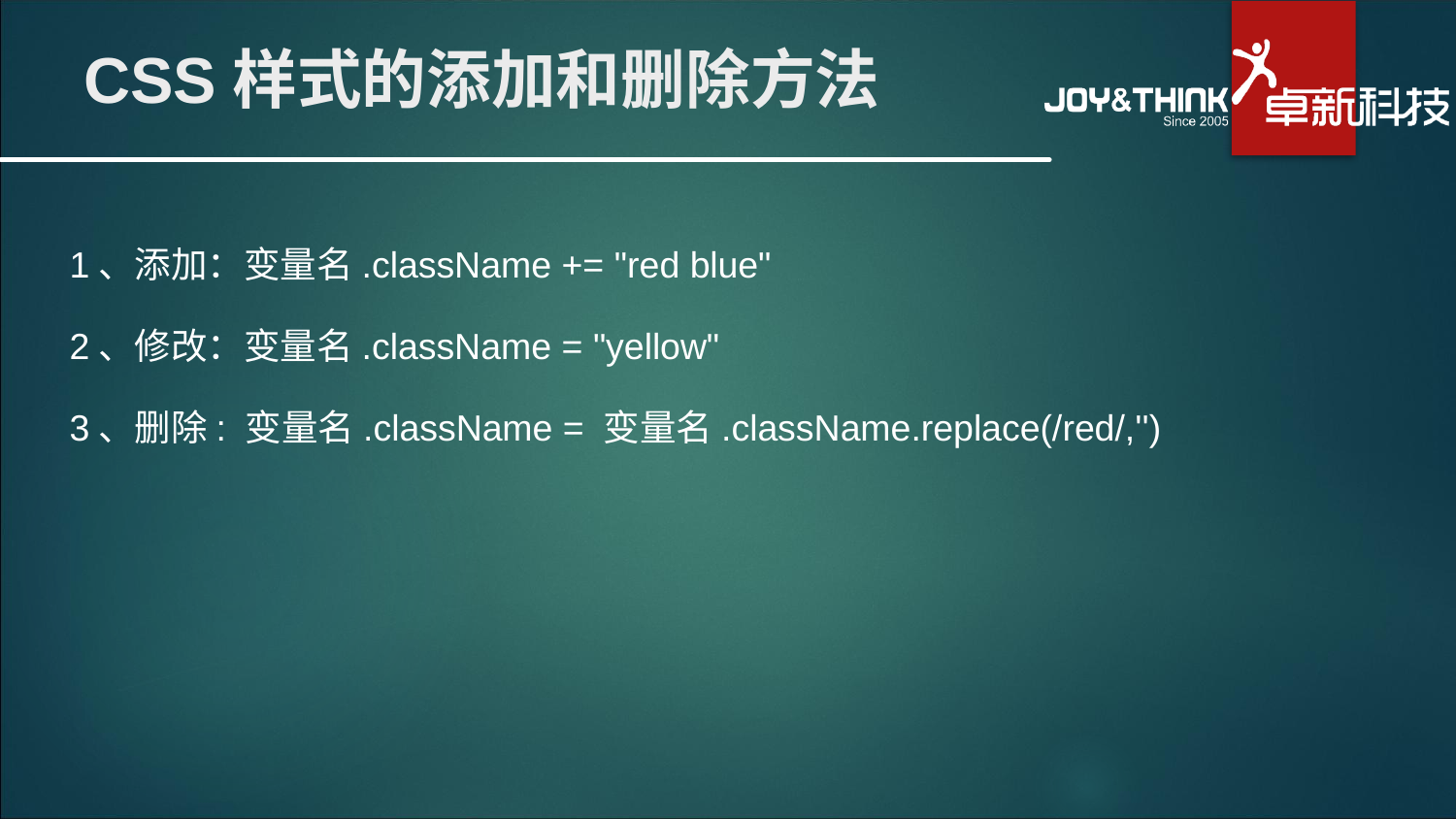

# CSS样式的添加和删除方法
1、添加：变量名.className += "red blue"
2、修改：变量名.className = "yellow"
3、删除: 变量名.className = 变量名.className.replace(/red/,'')